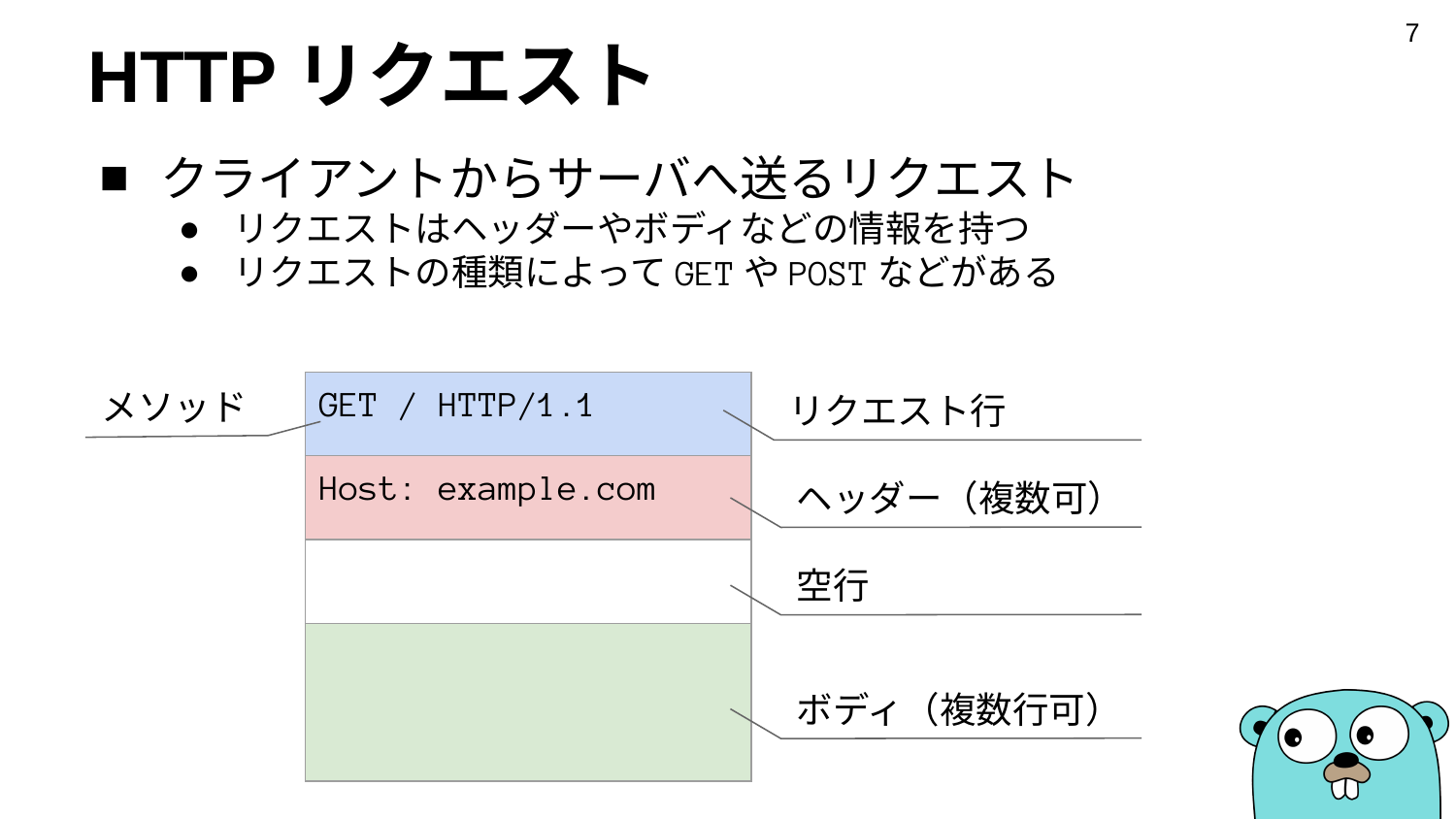

7
# HTTPリクエスト
クライアントからサーバへ送るリクエスト
リクエストはヘッダーやボディなどの情報を持つ
リクエストの種類によってGETやPOSTなどがある
メソッド
| GET / HTTP/1.1 |
| --- |
| Host: example.com |
|  |
|  |
リクエスト行

ヘッダー（複数可）

空行

ボディ（複数行可）